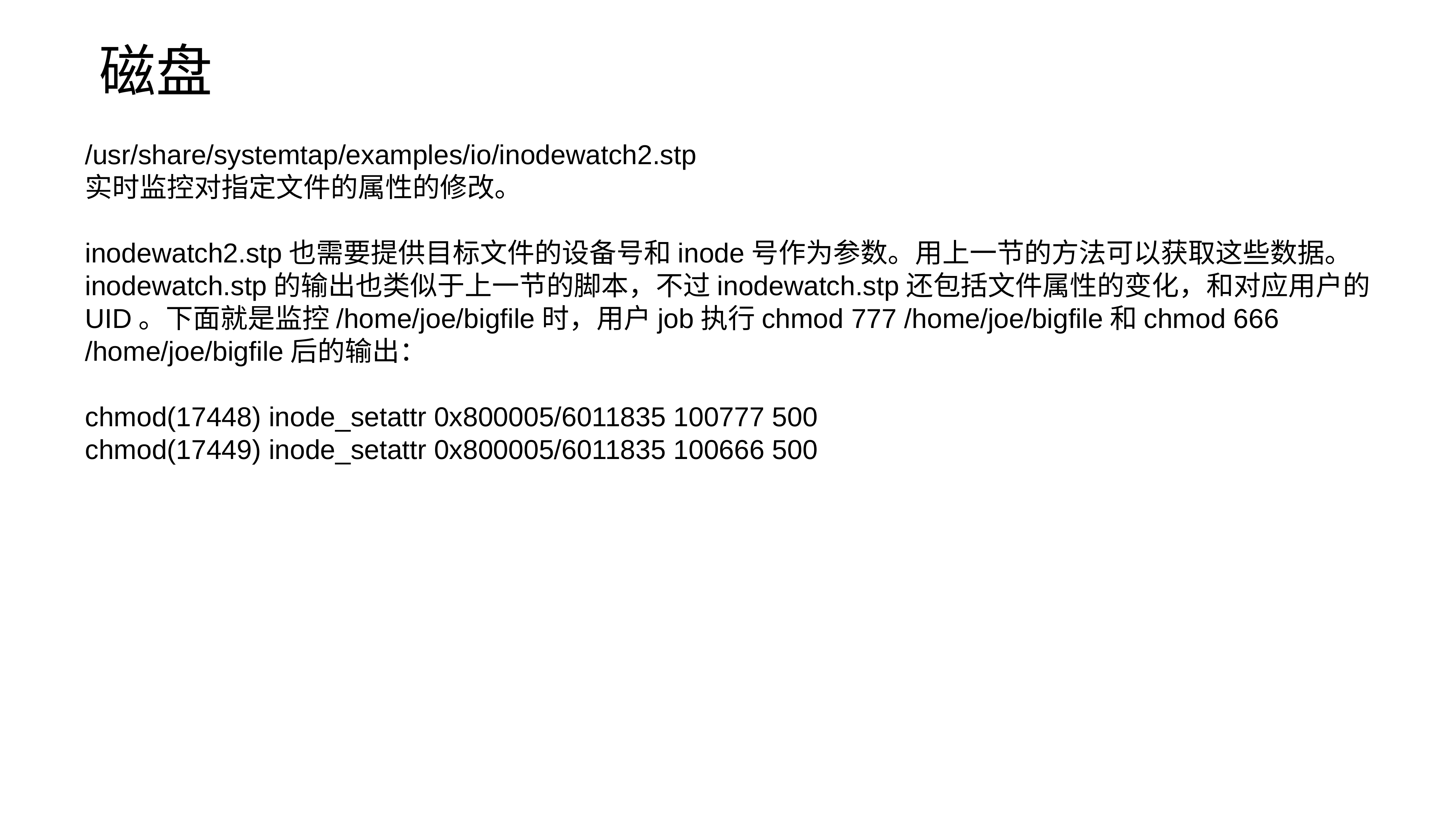

磁盘
/usr/share/systemtap/examples/io/inodewatch2.stp
实时监控对指定文件的属性的修改。

inodewatch2.stp也需要提供目标文件的设备号和inode号作为参数。用上一节的方法可以获取这些数据。 inodewatch.stp的输出也类似于上一节的脚本，不过inodewatch.stp还包括文件属性的变化，和对应用户的UID。下面就是监控/home/joe/bigfile时，用户job执行chmod 777 /home/joe/bigfile和chmod 666 /home/joe/bigfile后的输出：

chmod(17448) inode_setattr 0x800005/6011835 100777 500
chmod(17449) inode_setattr 0x800005/6011835 100666 500